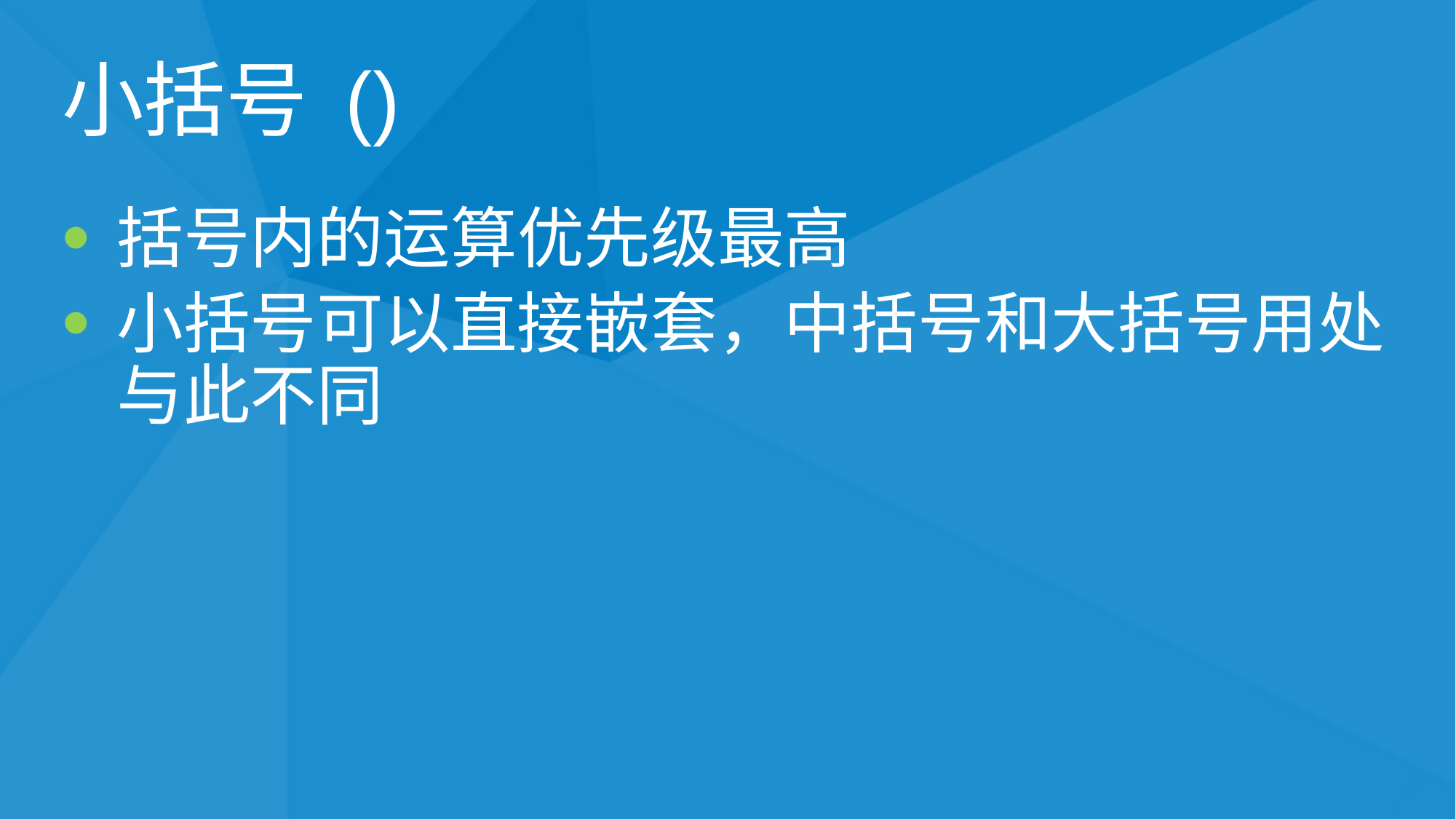

# 小括号 ()
括号内的运算优先级最高
小括号可以直接嵌套，中括号和大括号用处与此不同